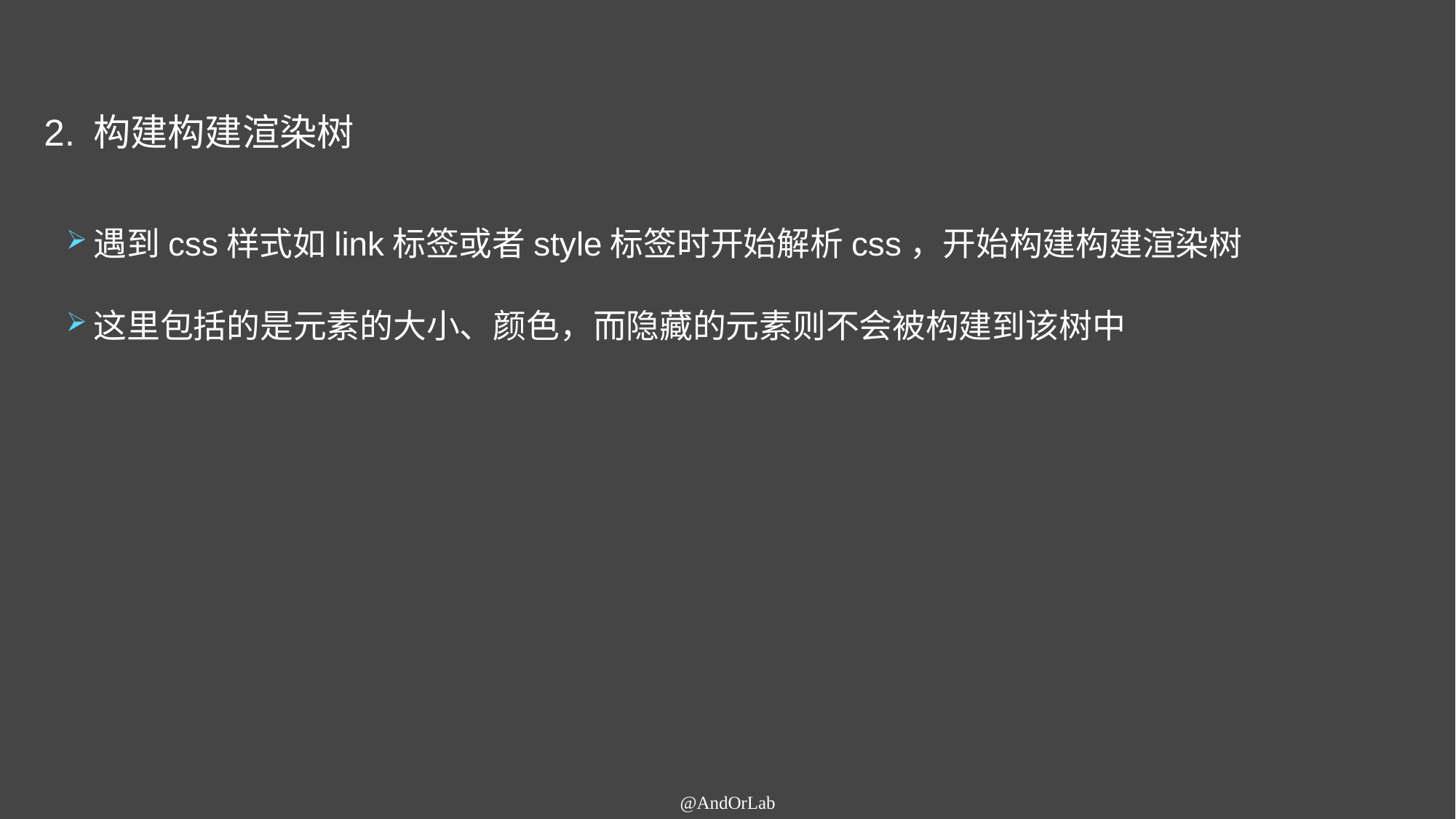

2. 构建构建渲染树

遇到css样式如link标签或者style标签时开始解析css，开始构建构建渲染树

这里包括的是元素的大小、颜色，而隐藏的元素则不会被构建到该树中

@AndOrLab